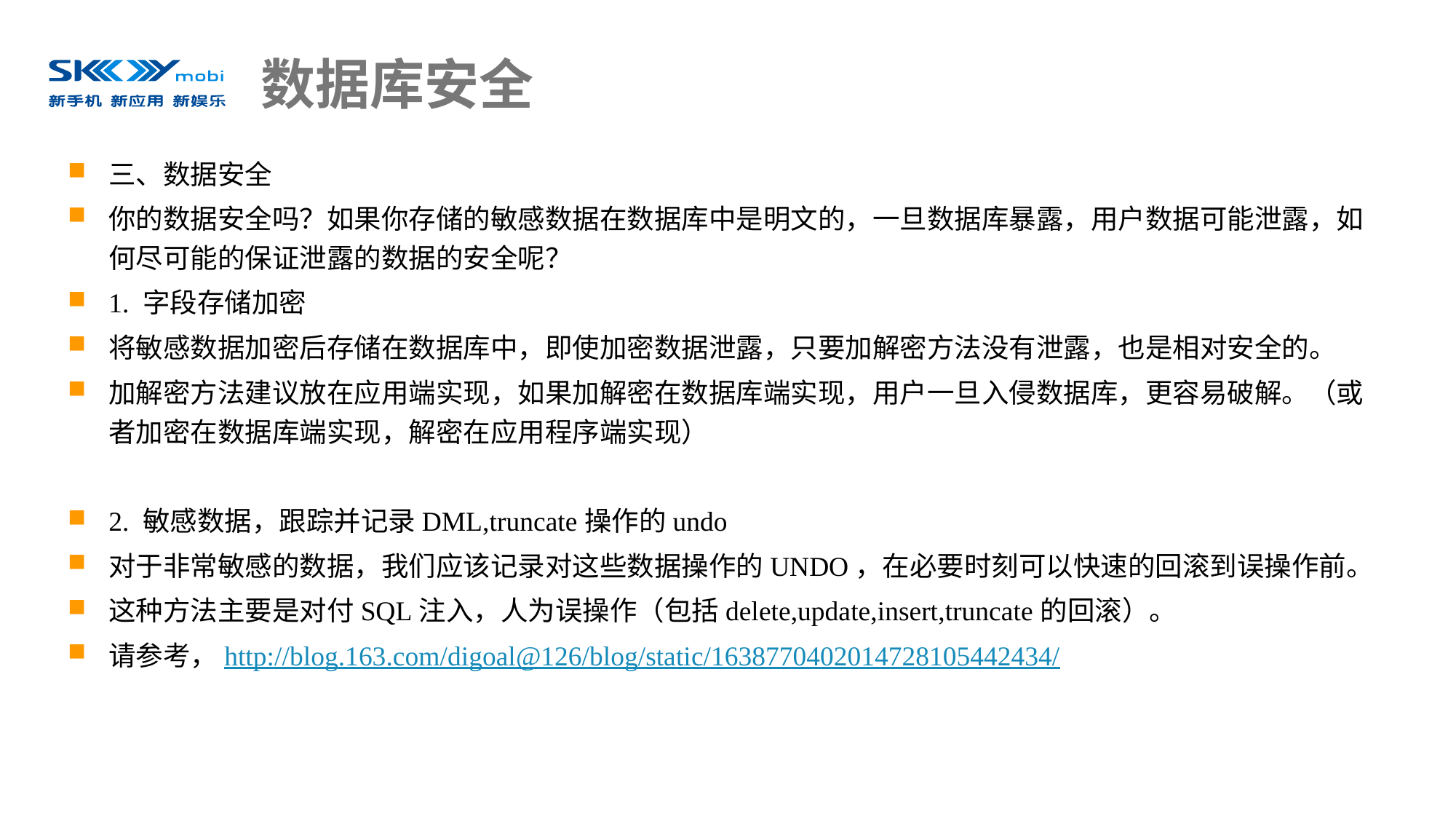

# 数据库安全
三、数据安全
你的数据安全吗？如果你存储的敏感数据在数据库中是明文的，一旦数据库暴露，用户数据可能泄露，如何尽可能的保证泄露的数据的安全呢？
1. 字段存储加密
将敏感数据加密后存储在数据库中，即使加密数据泄露，只要加解密方法没有泄露，也是相对安全的。
加解密方法建议放在应用端实现，如果加解密在数据库端实现，用户一旦入侵数据库，更容易破解。（或者加密在数据库端实现，解密在应用程序端实现）

2. 敏感数据，跟踪并记录DML,truncate操作的undo
对于非常敏感的数据，我们应该记录对这些数据操作的UNDO，在必要时刻可以快速的回滚到误操作前。
这种方法主要是对付SQL注入，人为误操作（包括delete,update,insert,truncate的回滚）。
请参考，http://blog.163.com/digoal@126/blog/static/1638770402014728105442434/